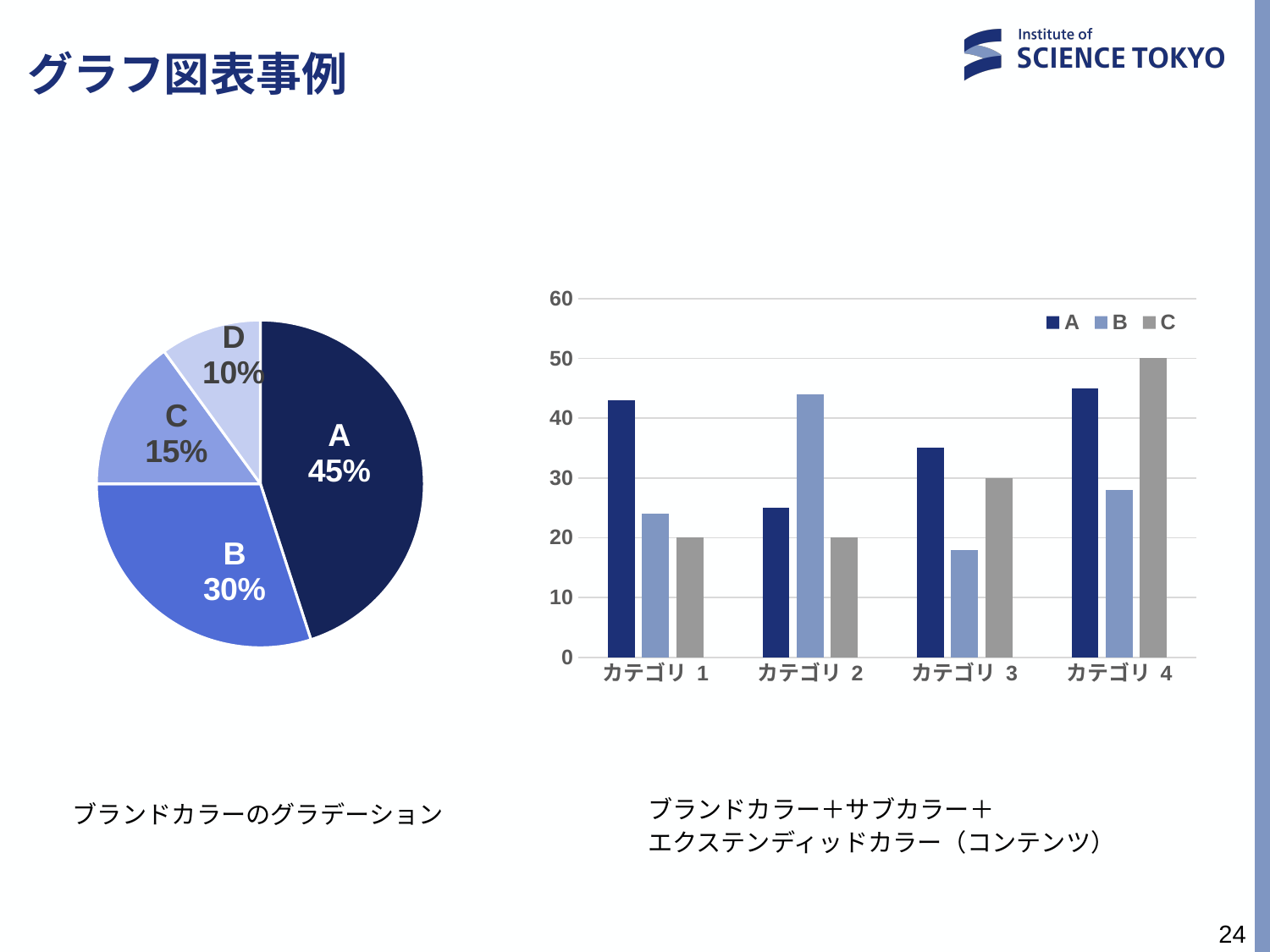

# グラフ図表事例

### Chart

| Category | 売上高 |
|---|---|
| A | 45.0 |
| B | 30.0 |
| C | 15.0 |
| D | 10.0 |

### Chart

| Category | A | B | C |
|---|---|---|---|
| カテゴリ 1 | 43.0 | 24.0 | 20.0 |
| カテゴリ 2 | 25.0 | 44.0 | 20.0 |
| カテゴリ 3 | 35.0 | 18.0 | 30.0 |
| カテゴリ 4 | 45.0 | 28.0 | 50.0 |
ブランドカラーのグラデーション
ブランドカラー＋サブカラー＋
エクステンディッドカラー（コンテンツ）
24